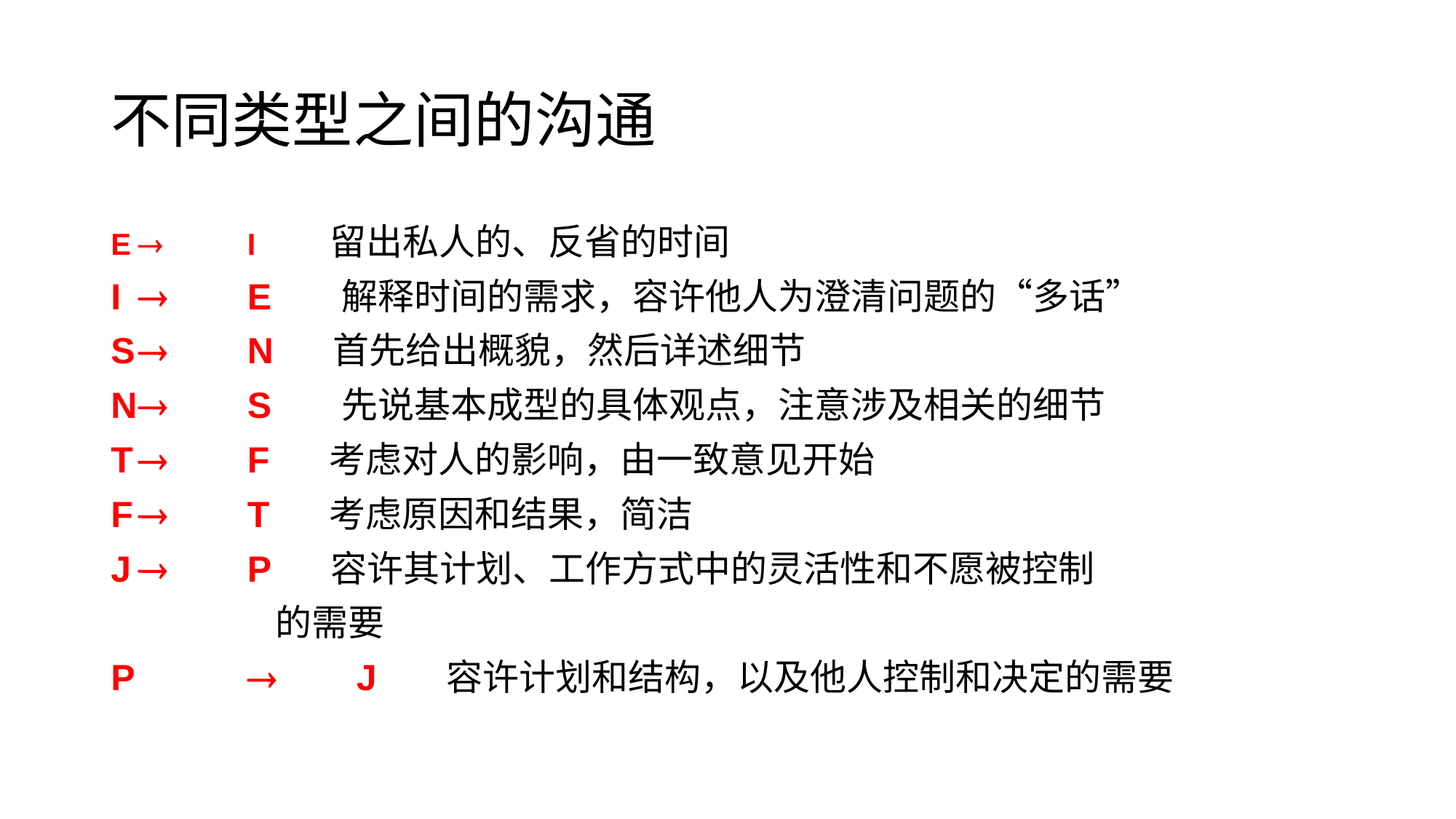

# 不同类型之间的沟通
E	→	I        留出私人的、反省的时间
I	→	E      解释时间的需求，容许他人为澄清问题的“多话”
S	→	N     首先给出概貌，然后详述细节
N	→	S      先说基本成型的具体观点，注意涉及相关的细节
T	→	F     考虑对人的影响，由一致意见开始
F	→	T     考虑原因和结果，简洁
J	→	P     容许其计划、工作方式中的灵活性和不愿被控制
                   的需要
P 	→	J      容许计划和结构，以及他人控制和决定的需要